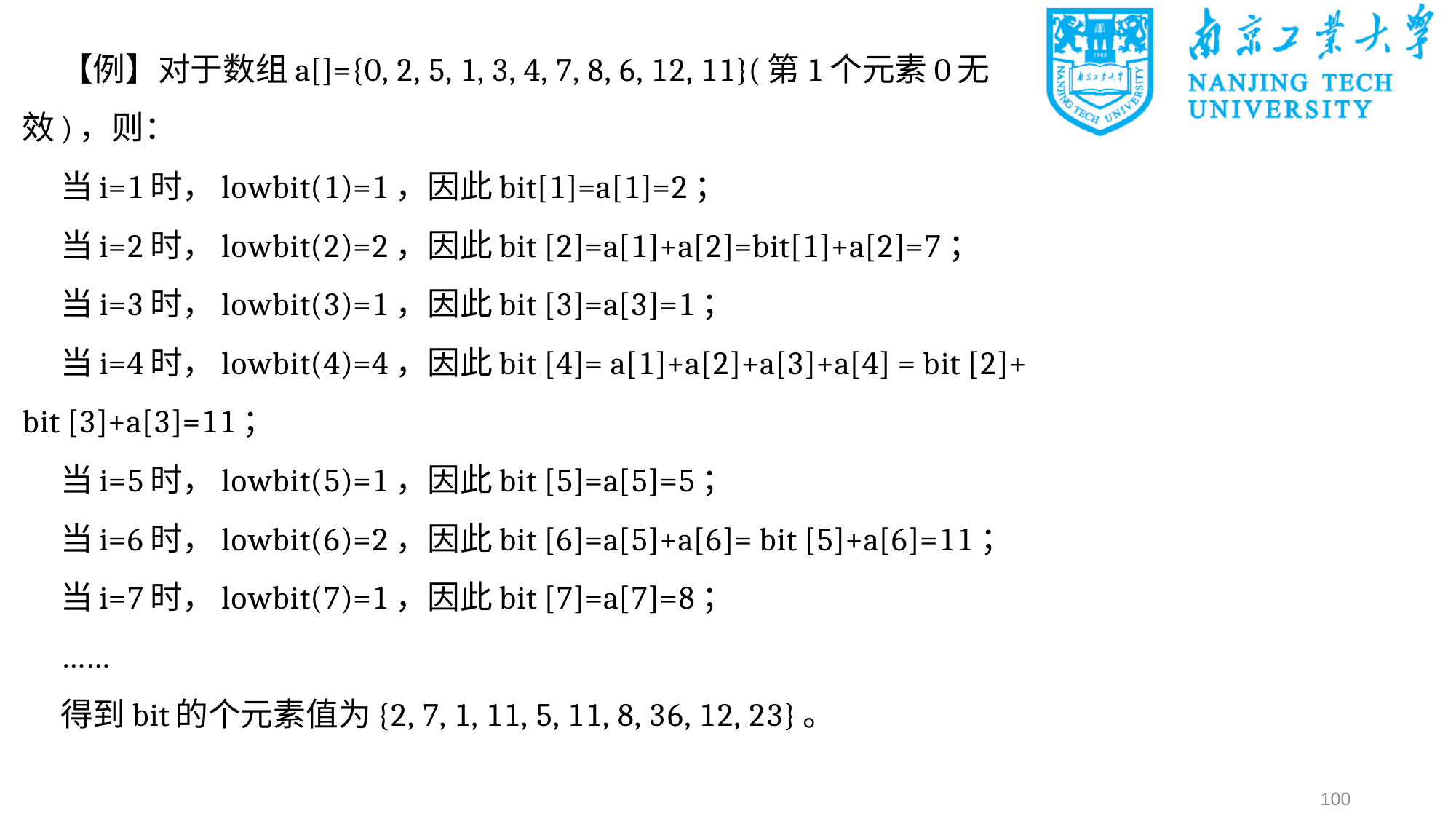

【例】对于数组a[]={0, 2, 5, 1, 3, 4, 7, 8, 6, 12, 11}(第1个元素0无效)，则：
当i=1时，lowbit(1)=1，因此bit[1]=a[1]=2；
当i=2时，lowbit(2)=2，因此bit [2]=a[1]+a[2]=bit[1]+a[2]=7；
当i=3时，lowbit(3)=1，因此bit [3]=a[3]=1；
当i=4时，lowbit(4)=4，因此bit [4]= a[1]+a[2]+a[3]+a[4] = bit [2]+ bit [3]+a[3]=11；
当i=5时，lowbit(5)=1，因此bit [5]=a[5]=5；
当i=6时，lowbit(6)=2，因此bit [6]=a[5]+a[6]= bit [5]+a[6]=11；
当i=7时，lowbit(7)=1，因此bit [7]=a[7]=8；
……
得到bit的个元素值为{2, 7, 1, 11, 5, 11, 8, 36, 12, 23}。

100